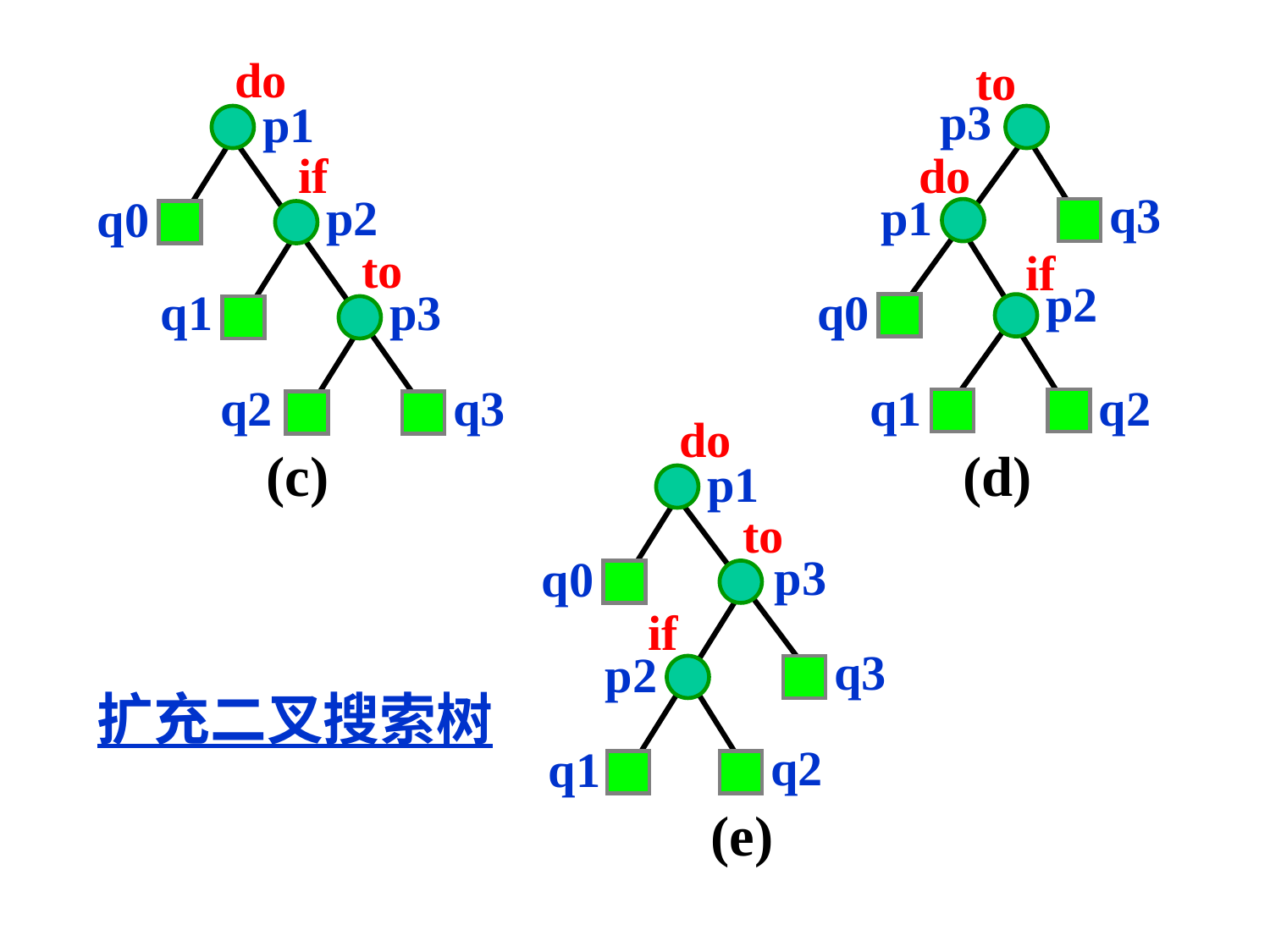

do
to
p3
p1

if
do
q3
p2
p1
q0

to
if
p2
q1
p3
q0

q2
q3
q1
q2

do
(c)
(d)
p1

to
p3
q0

if
q3
p2

扩充二叉搜索树

q2
q1

(e)
108